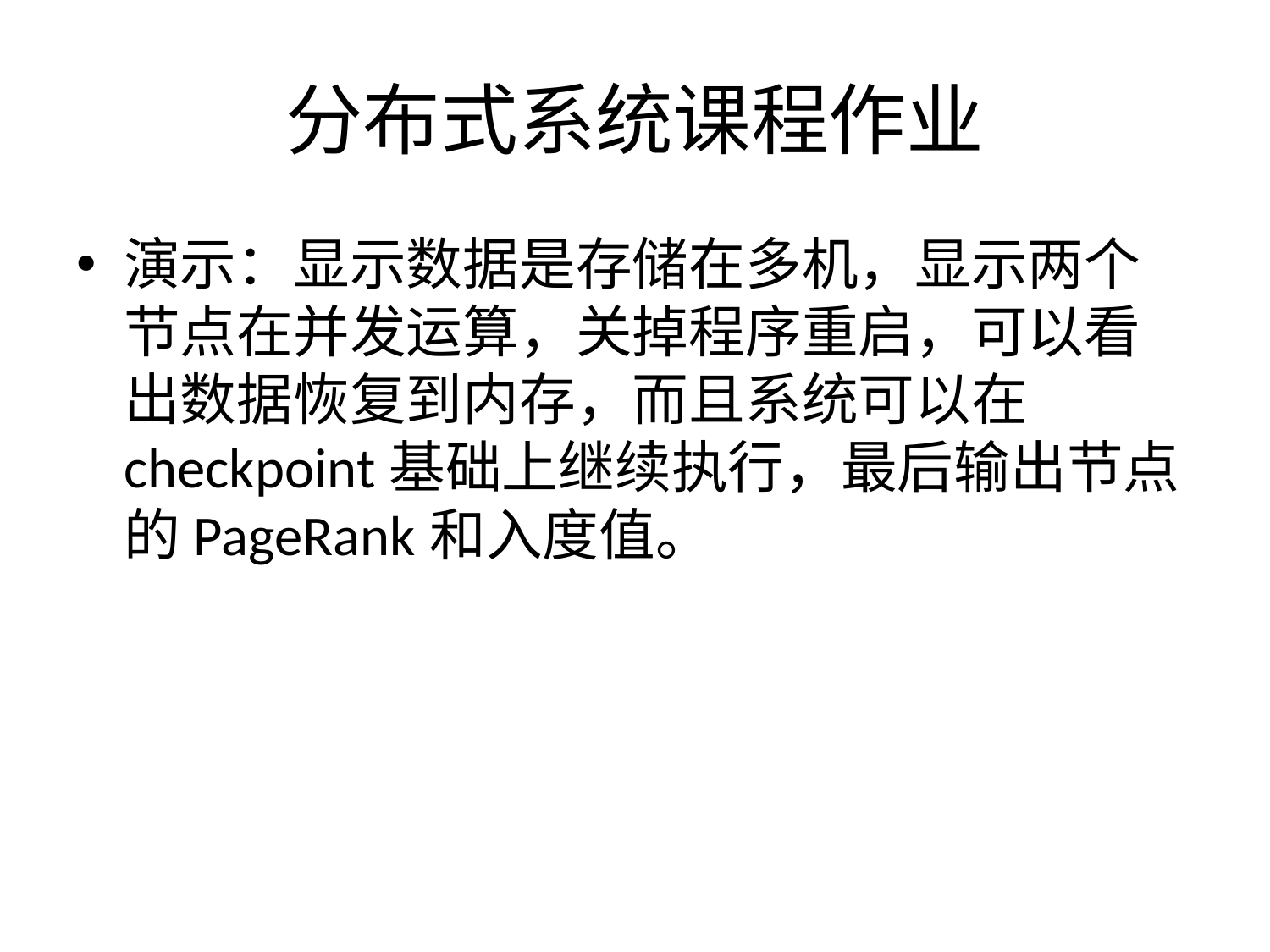

# 分布式系统课程作业
演示：显示数据是存储在多机，显示两个节点在并发运算，关掉程序重启，可以看出数据恢复到内存，而且系统可以在checkpoint基础上继续执行，最后输出节点的PageRank和入度值。